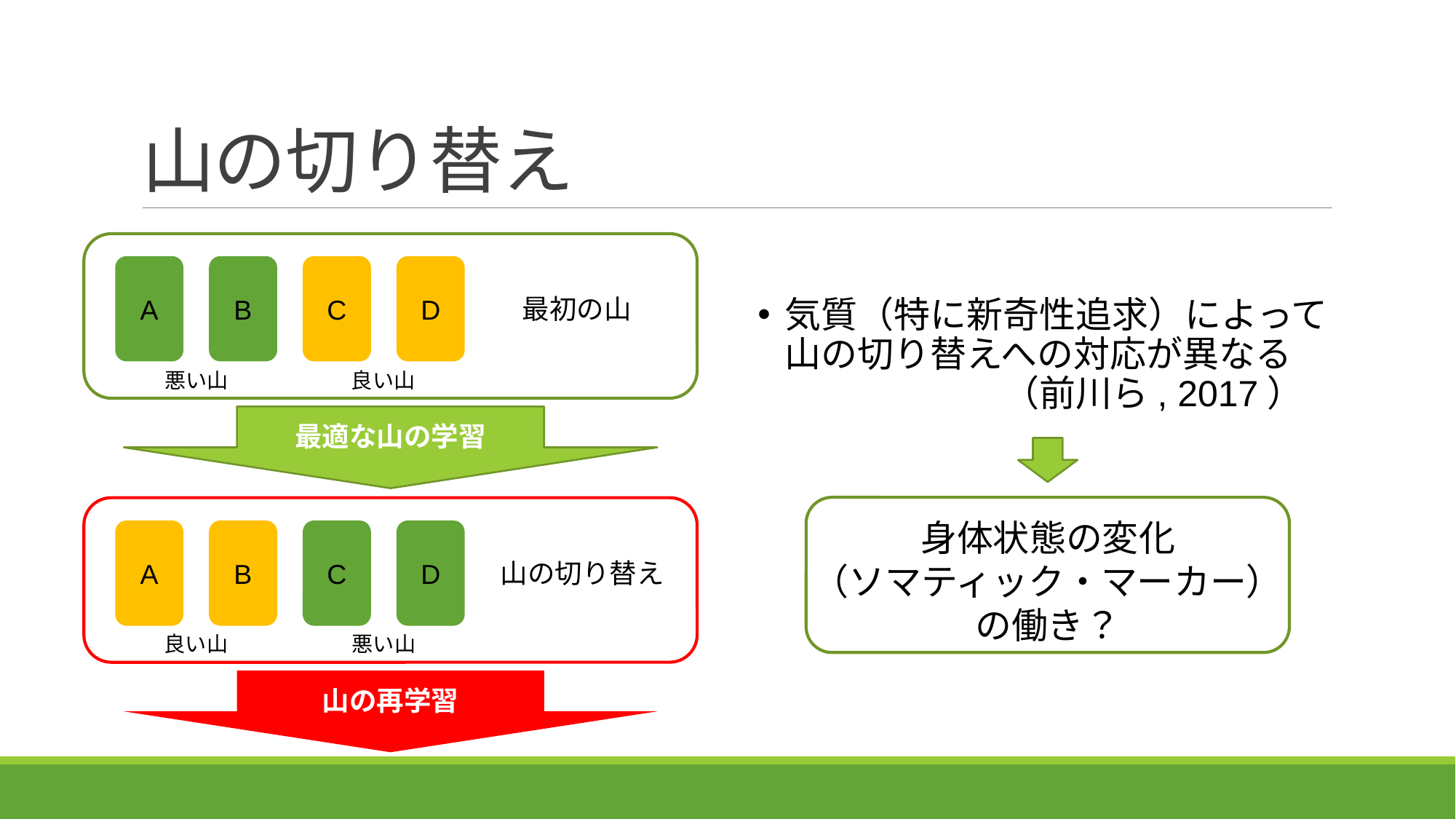

# 山の切り替え

A
B
C
D
悪い山
良い山
最初の山
気質（特に新奇性追求）によって山の切り替えへの対応が異なる			（前川ら, 2017）
最適な山の学習

A
B
C
D
良い山
悪い山
山の切り替え
身体状態の変化
（ソマティック・マーカー）
の働き？
山の再学習